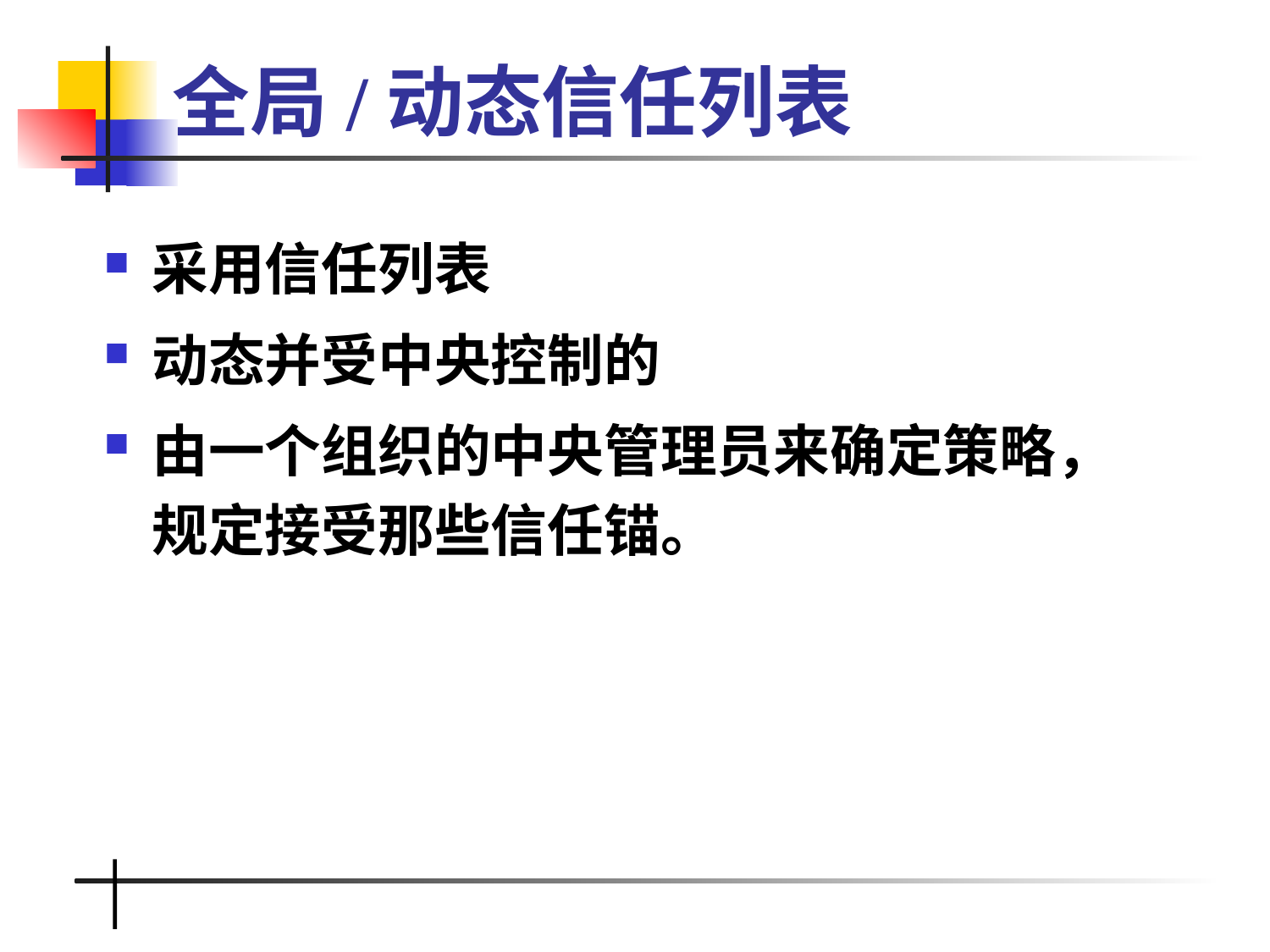

# 全局/动态信任列表
采用信任列表
动态并受中央控制的
由一个组织的中央管理员来确定策略，规定接受那些信任锚。